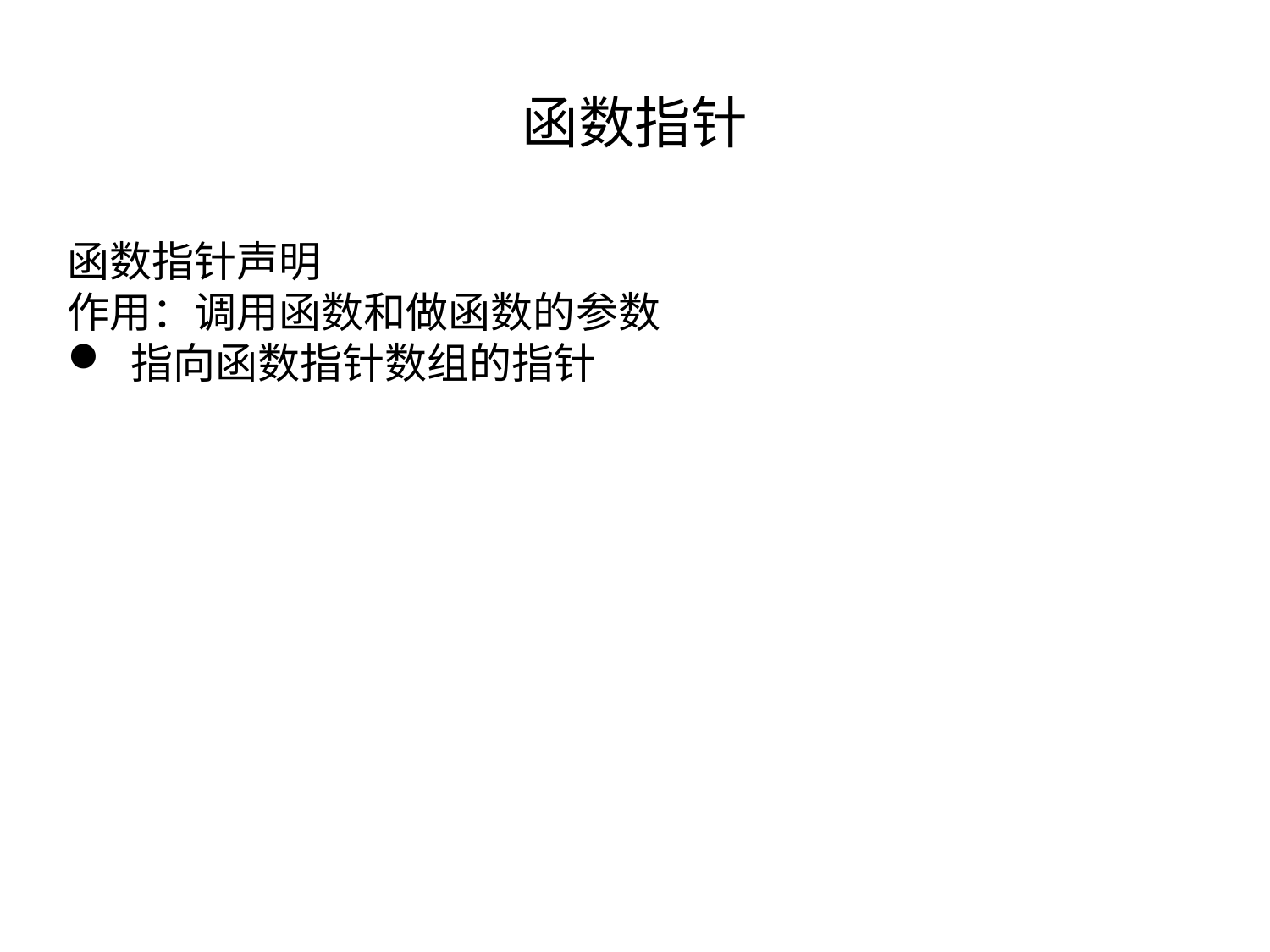

函数指针
函数指针声明
作用：调用函数和做函数的参数
指向函数指针数组的指针